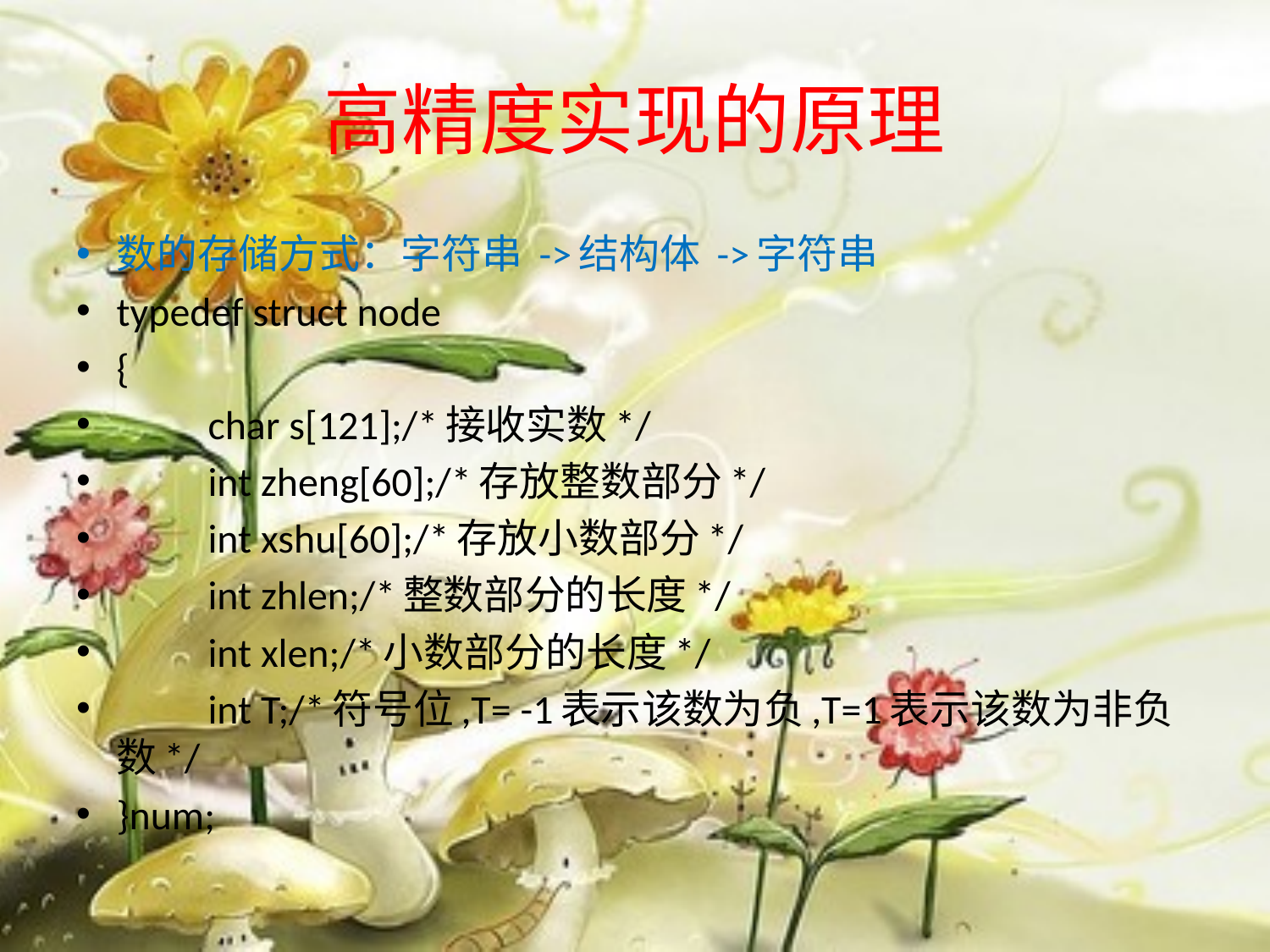

# 高精度实现的原理
数的存储方式：字符串 ->结构体 ->字符串
typedef struct node
{
	char s[121];/*接收实数*/
	int zheng[60];/*存放整数部分*/
	int xshu[60];/*存放小数部分*/
	int zhlen;/*整数部分的长度*/
	int xlen;/*小数部分的长度*/
	int T;/*符号位,T= -1表示该数为负,T=1表示该数为非负数*/
}num;